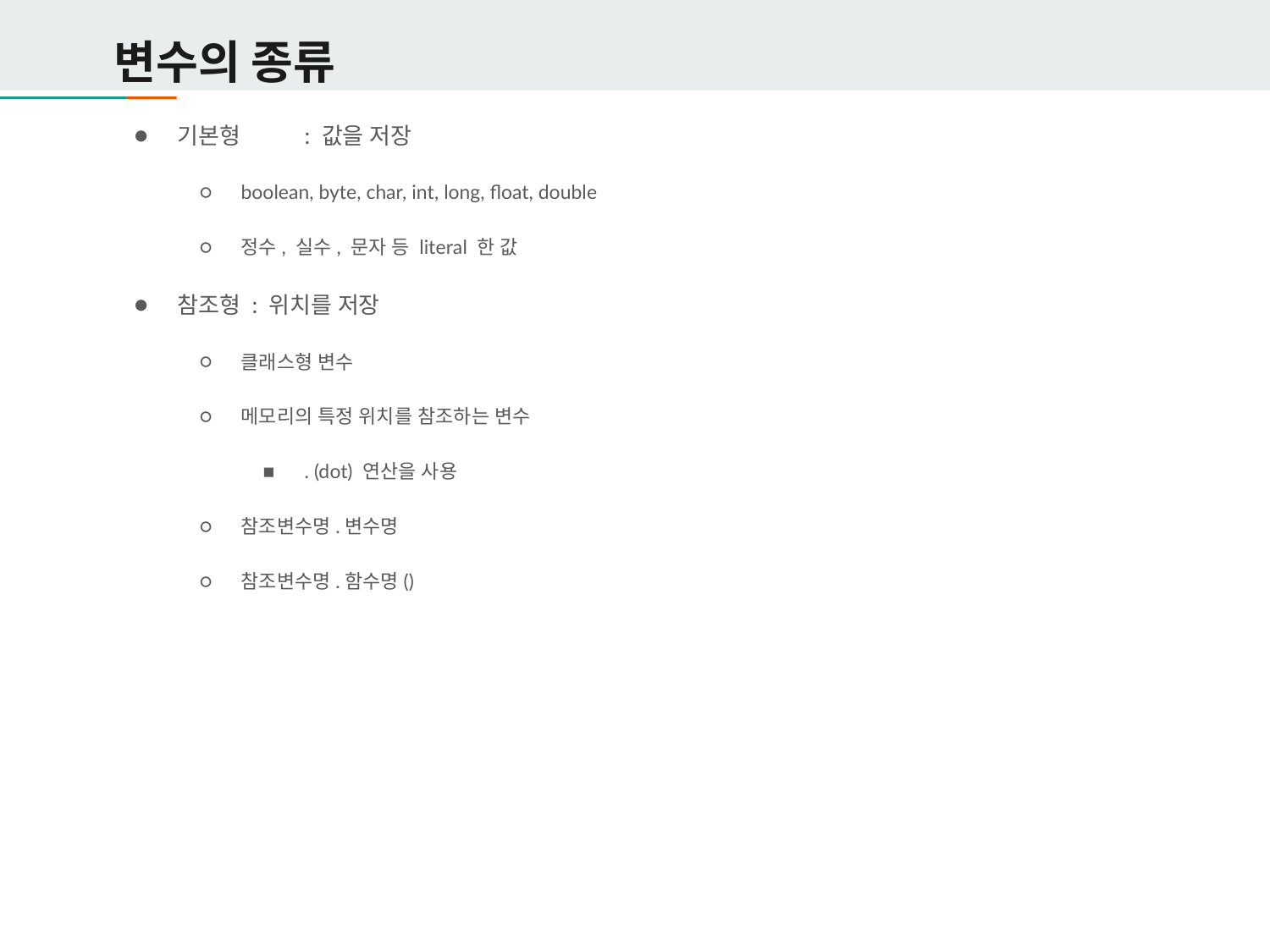

# 변수의 종류
기본형	: 값을 저장
boolean, byte, char, int, long, float, double
정수, 실수, 문자 등 literal 한 값
참조형 : 위치를 저장
클래스형 변수
메모리의 특정 위치를 참조하는 변수
. (dot) 연산을 사용
참조변수명.변수명
참조변수명.함수명()